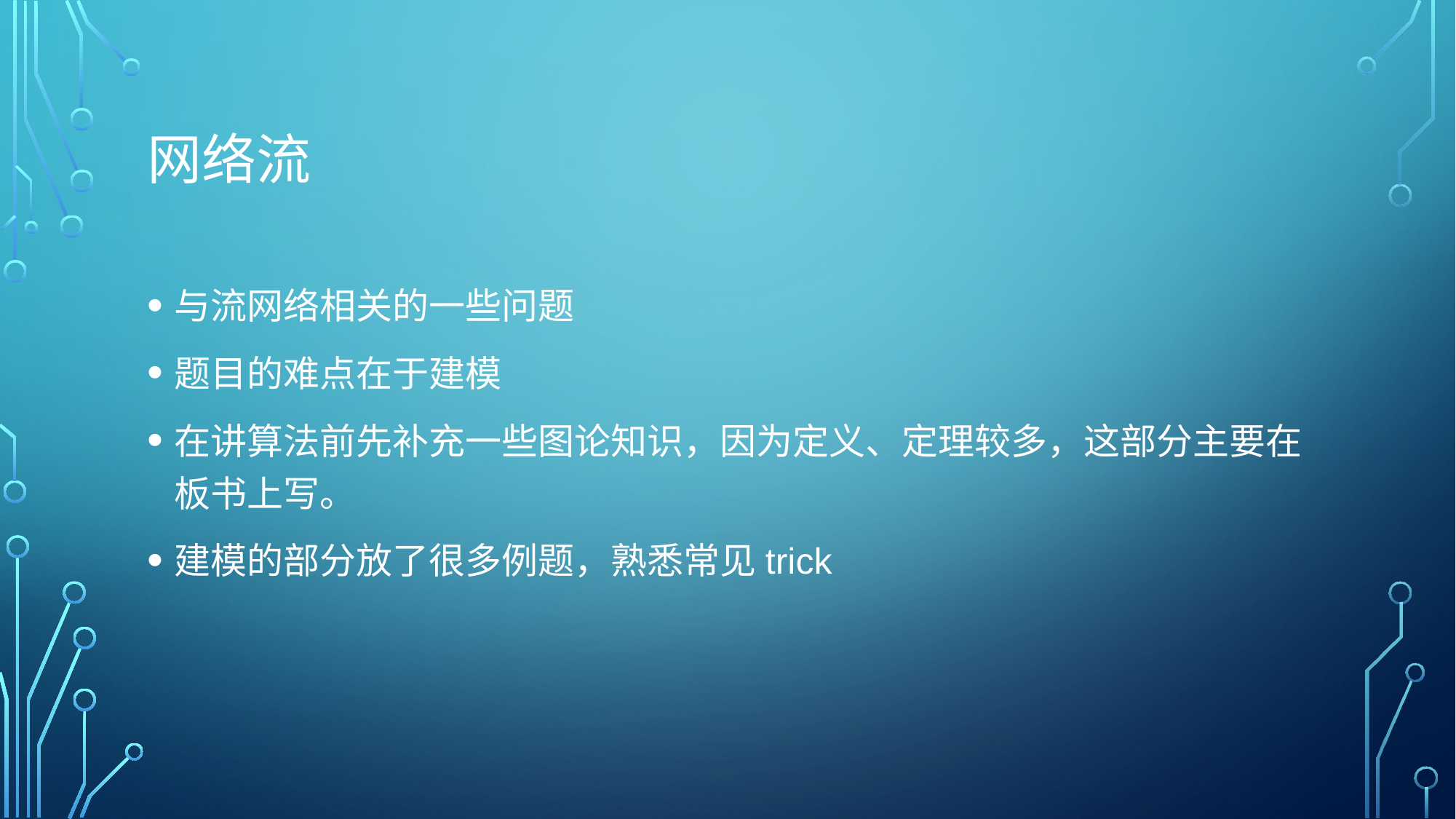

# 网络流
与流网络相关的一些问题
题目的难点在于建模
在讲算法前先补充一些图论知识，因为定义、定理较多，这部分主要在板书上写。
建模的部分放了很多例题，熟悉常见trick